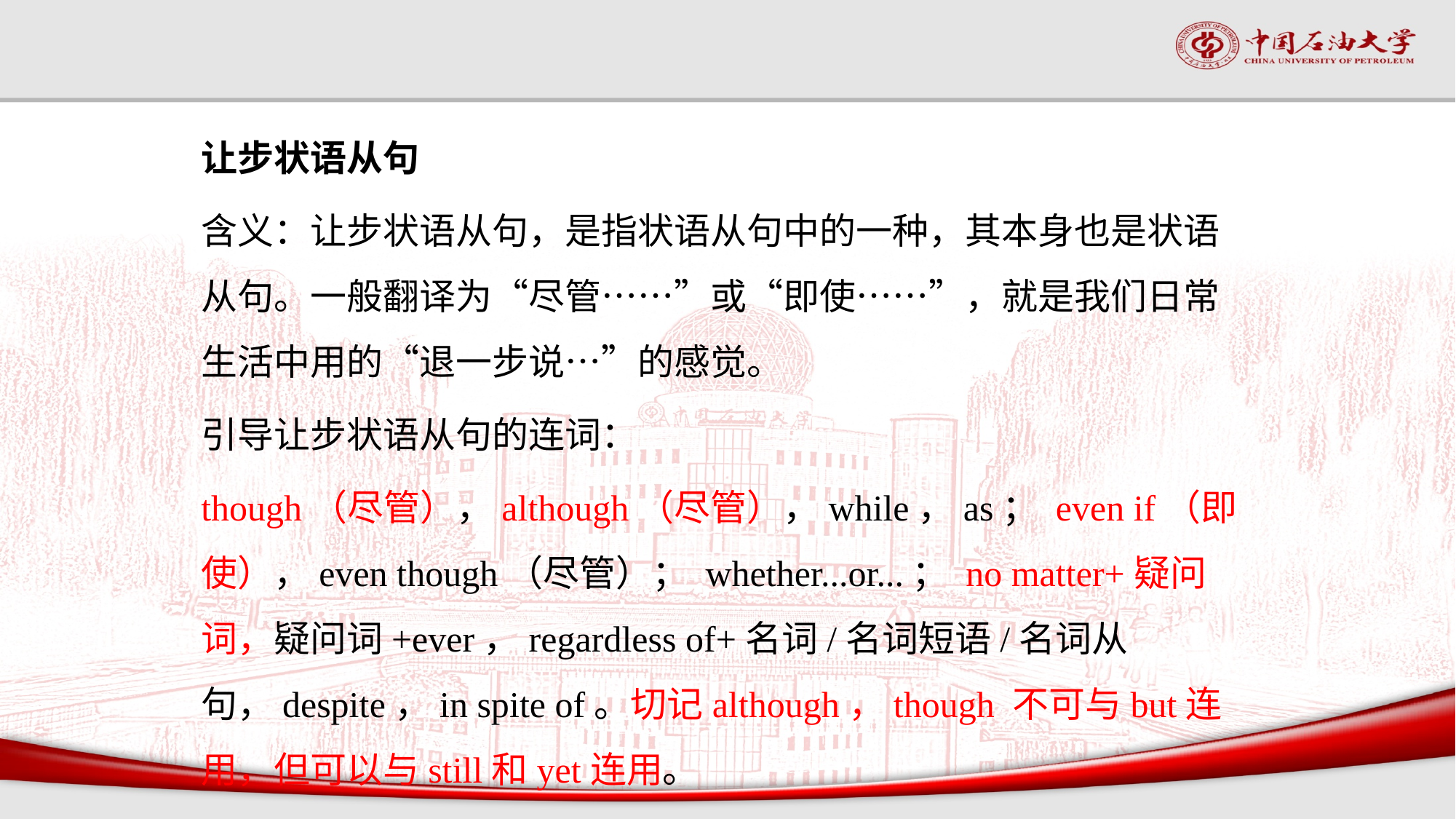

让步状语从句
含义：让步状语从句，是指状语从句中的一种，其本身也是状语从句。一般翻译为“尽管……”或“即使……”，就是我们日常生活中用的“退一步说…”的感觉。
引导让步状语从句的连词：
though（尽管），although（尽管），while，as； even if（即使），even though（尽管）； whether...or...； no matter+疑问词，疑问词+ever，regardless of+名词/名词短语/名词从句，despite，in spite of。切记although，though 不可与but连用，但可以与still和yet连用。